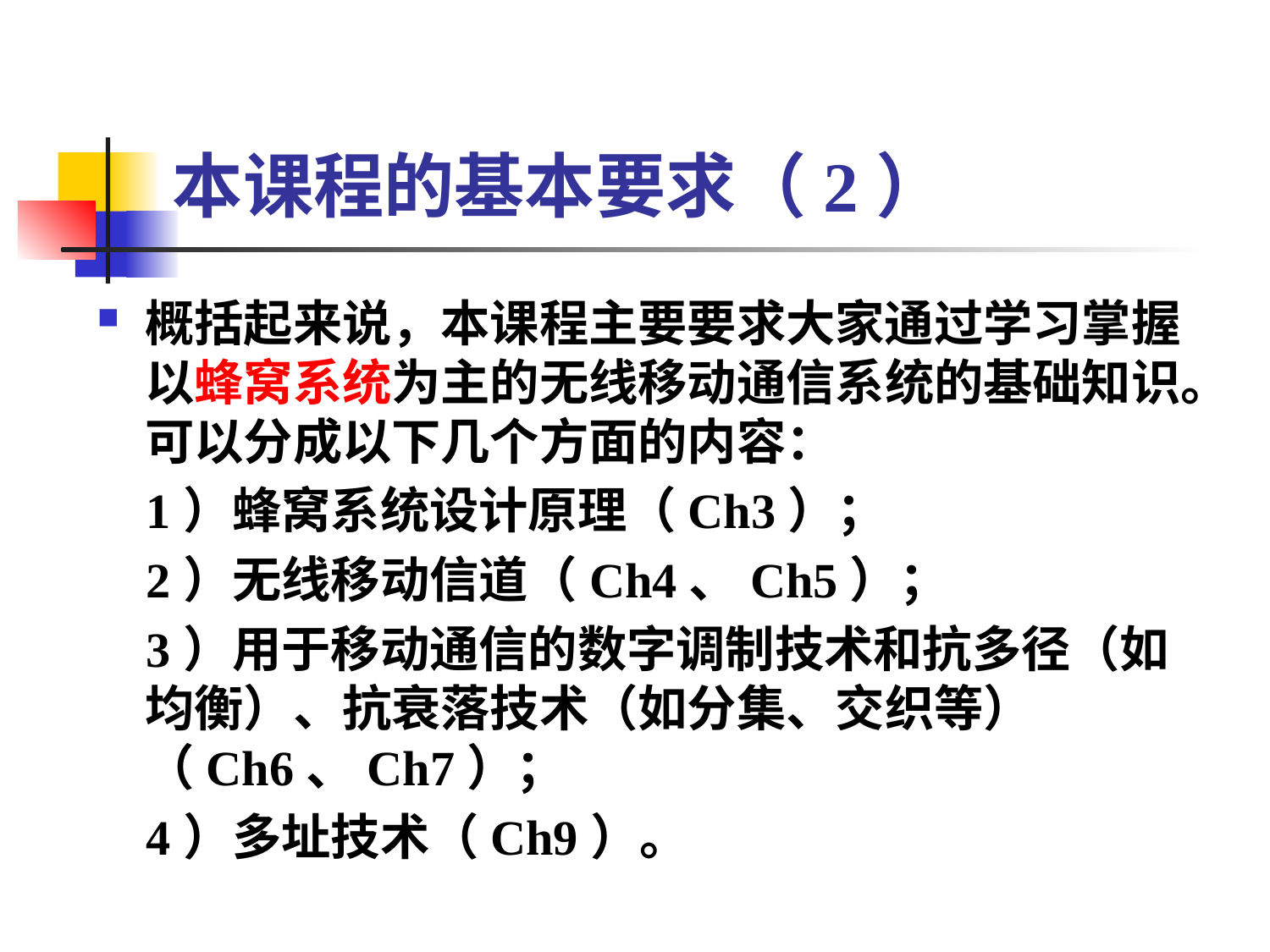

# 本课程的基本要求（2）
概括起来说，本课程主要要求大家通过学习掌握以蜂窝系统为主的无线移动通信系统的基础知识。可以分成以下几个方面的内容：
    1）蜂窝系统设计原理（Ch3）；
    2）无线移动信道（Ch4、Ch5）；
    3）用于移动通信的数字调制技术和抗多径（如均衡）、抗衰落技术（如分集、交织等）（Ch6、Ch7）；
    4）多址技术（Ch9）。